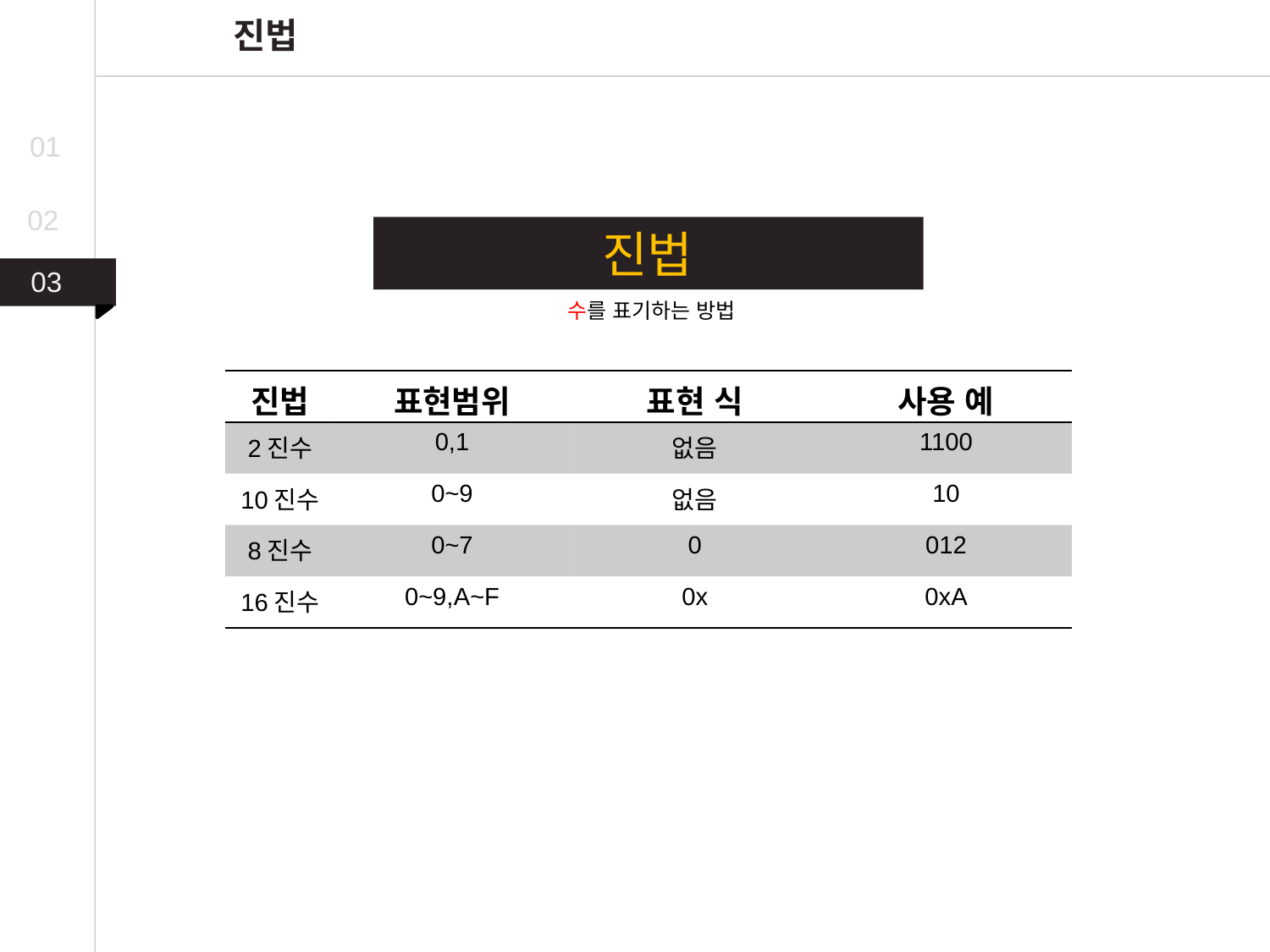

진법
01
02
진법

03

03
02
수를 표기하는 방법

| 진법 | 표현범위 | 표현 식 | 사용 예 |
| --- | --- | --- | --- |
| 2진수 | 0,1 | 없음 | 1100 |
| 10진수 | 0~9 | 없음 | 10 |
| 8진수 | 0~7 | 0 | 012 |
| 16진수 | 0~9,A~F | 0x | 0xA |